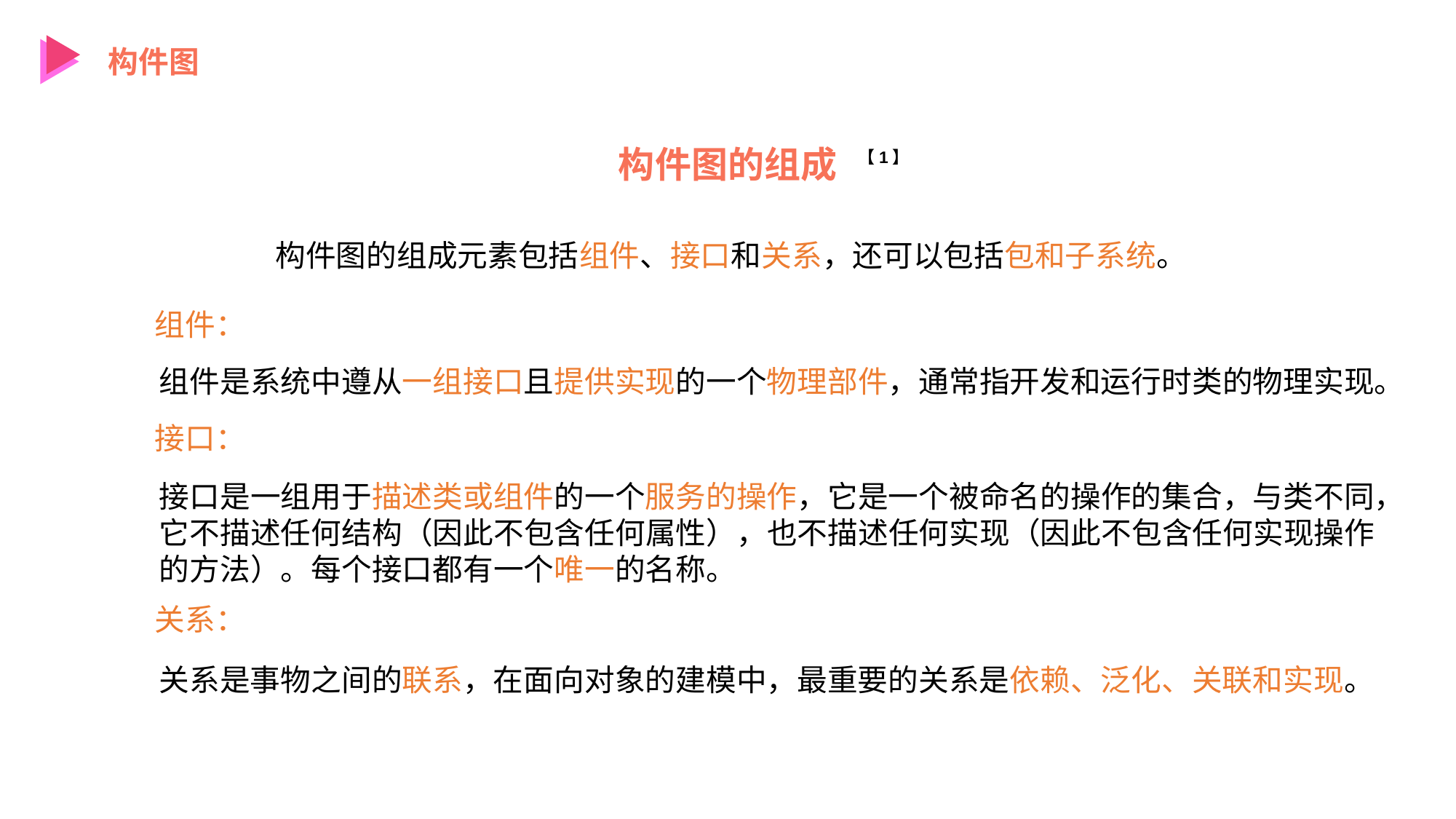

构件图
构件图的组成
【1】
构件图的组成元素包括组件、接口和关系，还可以包括包和子系统。

组件：
组件是系统中遵从一组接口且提供实现的一个物理部件，通常指开发和运行时类的物理实现。
接口：
接口是一组用于描述类或组件的一个服务的操作，它是一个被命名的操作的集合，与类不同，
它不描述任何结构（因此不包含任何属性），也不描述任何实现（因此不包含任何实现操作
的方法）。每个接口都有一个唯一的名称。
关系：
关系是事物之间的联系，在面向对象的建模中，最重要的关系是依赖、泛化、关联和实现。